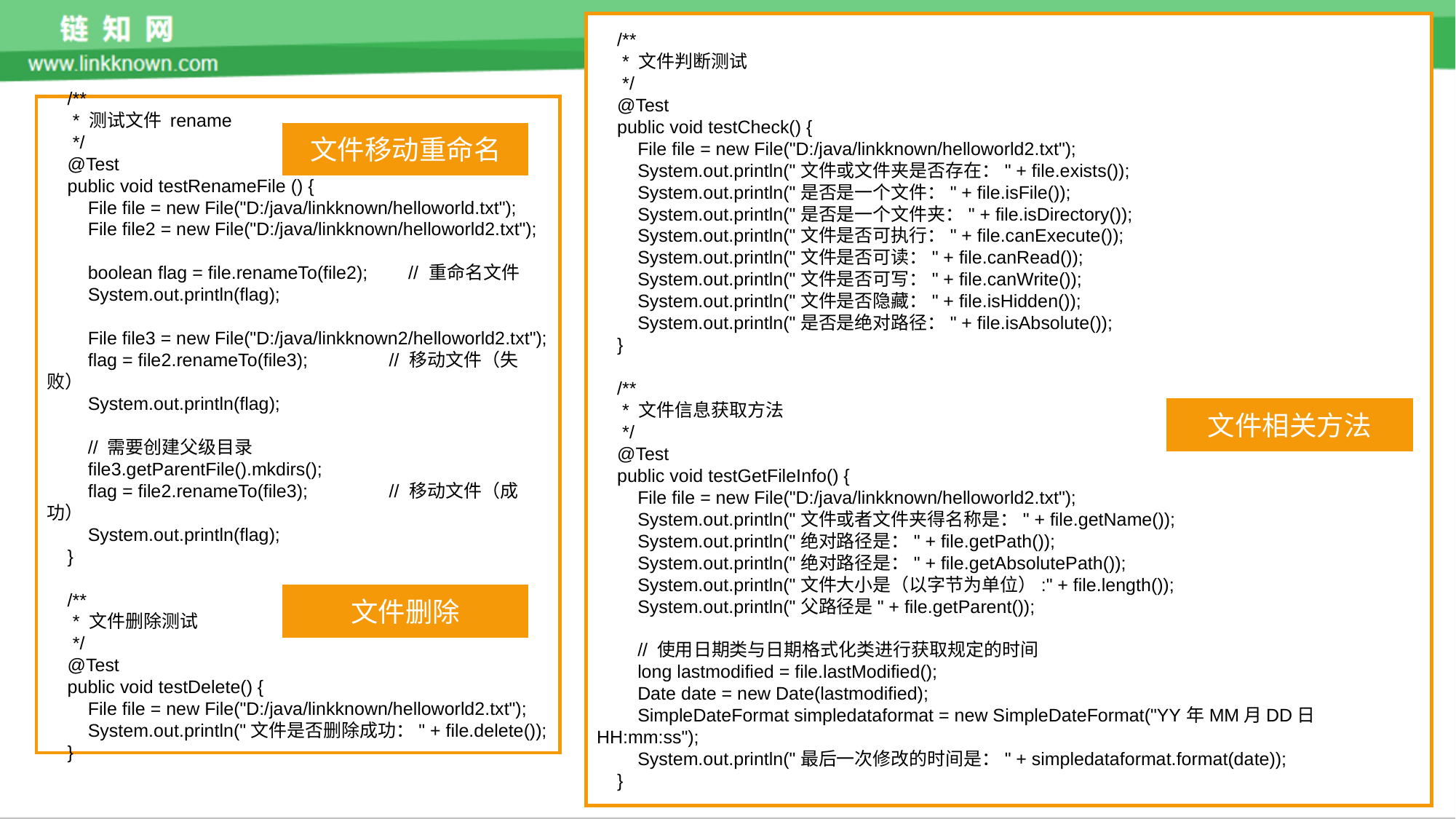

/**
     * 文件判断测试
     */
    @Test
    public void testCheck() {
        File file = new File("D:/java/linkknown/helloworld2.txt");
        System.out.println("文件或文件夹是否存在：" + file.exists());
        System.out.println("是否是一个文件：" + file.isFile());
        System.out.println("是否是一个文件夹：" + file.isDirectory());
        System.out.println("文件是否可执行：" + file.canExecute());
        System.out.println("文件是否可读：" + file.canRead());
        System.out.println("文件是否可写：" + file.canWrite());
        System.out.println("文件是否隐藏：" + file.isHidden());
        System.out.println("是否是绝对路径：" + file.isAbsolute());
    }

    /**
     * 文件信息获取方法
     */
    @Test
    public void testGetFileInfo() {
        File file = new File("D:/java/linkknown/helloworld2.txt");
        System.out.println("文件或者文件夹得名称是：" + file.getName());
        System.out.println("绝对路径是：" + file.getPath());
        System.out.println("绝对路径是：" + file.getAbsolutePath());
        System.out.println("文件大小是（以字节为单位）:" + file.length());
        System.out.println("父路径是" + file.getParent());

        // 使用日期类与日期格式化类进行获取规定的时间
        long lastmodified = file.lastModified();
        Date date = new Date(lastmodified);
        SimpleDateFormat simpledataformat = new SimpleDateFormat("YY年MM月DD日 HH:mm:ss");
        System.out.println("最后一次修改的时间是：" + simpledataformat.format(date));
    }
    /**
     * 测试文件 rename
     */
    @Test
    public void testRenameFile () {
        File file = new File("D:/java/linkknown/helloworld.txt");
        File file2 = new File("D:/java/linkknown/helloworld2.txt");

        boolean flag = file.renameTo(file2);        // 重命名文件
        System.out.println(flag);

        File file3 = new File("D:/java/linkknown2/helloworld2.txt");
        flag = file2.renameTo(file3);                // 移动文件（失败）
        System.out.println(flag);

        // 需要创建父级目录
        file3.getParentFile().mkdirs();
        flag = file2.renameTo(file3);                // 移动文件（成功）
        System.out.println(flag);
    }

    /**
     * 文件删除测试
     */
    @Test
    public void testDelete() {
        File file = new File("D:/java/linkknown/helloworld2.txt");
        System.out.println("文件是否删除成功：" + file.delete());
    }
文件移动重命名
文件相关方法
文件删除